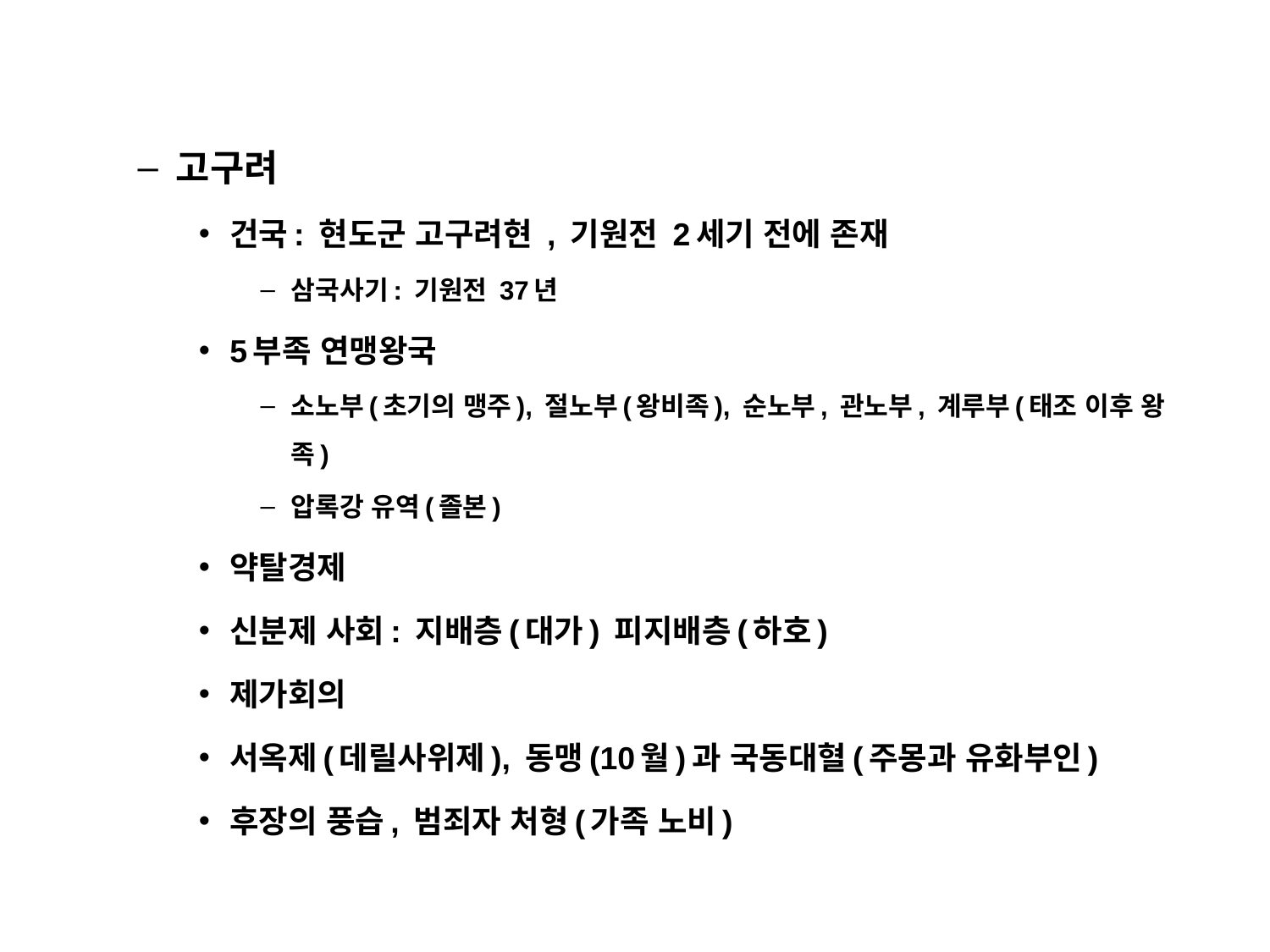

고구려
건국: 현도군 고구려현 , 기원전 2세기 전에 존재
삼국사기: 기원전 37년
5부족 연맹왕국
소노부(초기의 맹주), 절노부(왕비족), 순노부, 관노부, 계루부(태조 이후 왕족)
압록강 유역(졸본)
약탈경제
신분제 사회: 지배층(대가) 피지배층(하호)
제가회의
서옥제(데릴사위제), 동맹(10월)과 국동대혈(주몽과 유화부인)
후장의 풍습, 범죄자 처형(가족 노비)